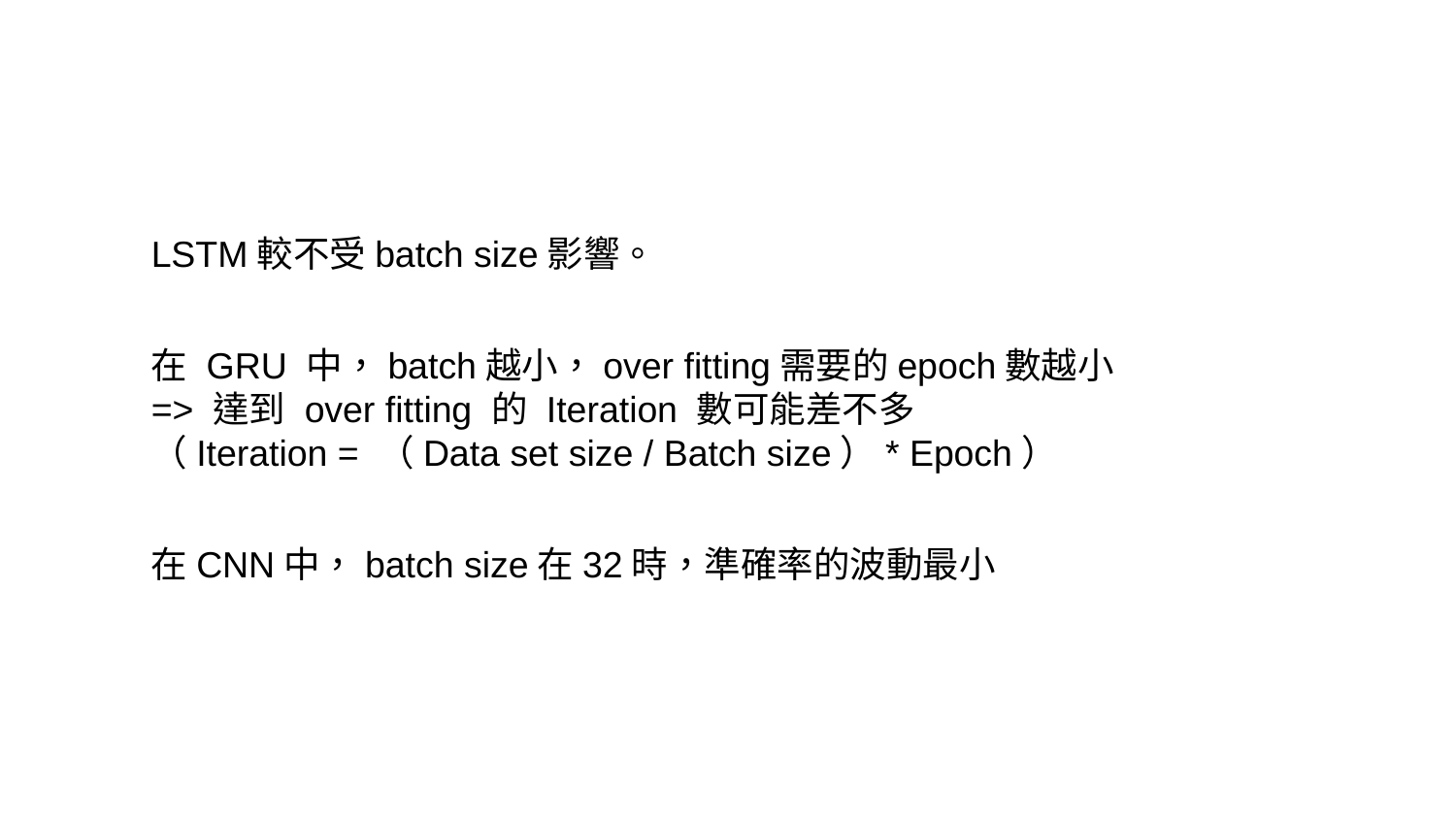

LSTM較不受batch size影響。

在 GRU 中，batch越小，over fitting需要的epoch數越小
=> 達到 over fitting 的 Iteration 數可能差不多
（Iteration = （Data set size / Batch size）* Epoch）

在CNN中，batch size在32時，準確率的波動最小